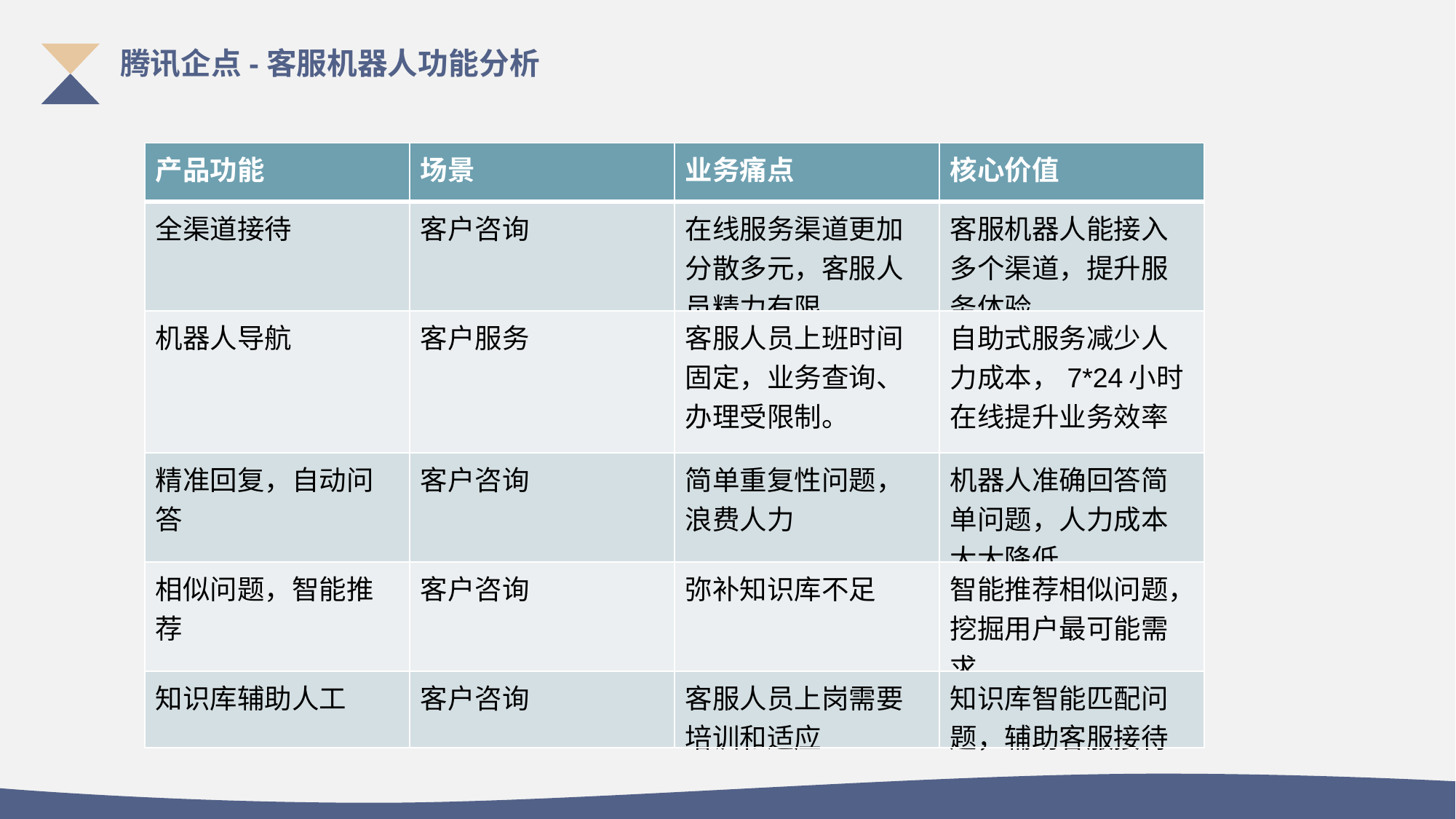

腾讯企点-客服机器人功能分析

| 产品功能 | 场景 | 业务痛点 | 核心价值 |
| --- | --- | --- | --- |
| 全渠道接待 | 客户咨询 | 在线服务渠道更加分散多元，客服人员精力有限 | 客服机器人能接入多个渠道，提升服务体验 |
| 机器人导航 | 客户服务 | 客服人员上班时间固定，业务查询、办理受限制。 | 自助式服务减少人力成本，7\*24小时在线提升业务效率 |
| 精准回复，自动问答 | 客户咨询 | 简单重复性问题，浪费人力 | 机器人准确回答简单问题，人力成本大大降低。 |
| 相似问题，智能推荐 | 客户咨询 | 弥补知识库不足 | 智能推荐相似问题，挖掘用户最可能需求。 |
| 知识库辅助人工 | 客户咨询 | 客服人员上岗需要培训和适应 | 知识库智能匹配问题，辅助客服接待 |